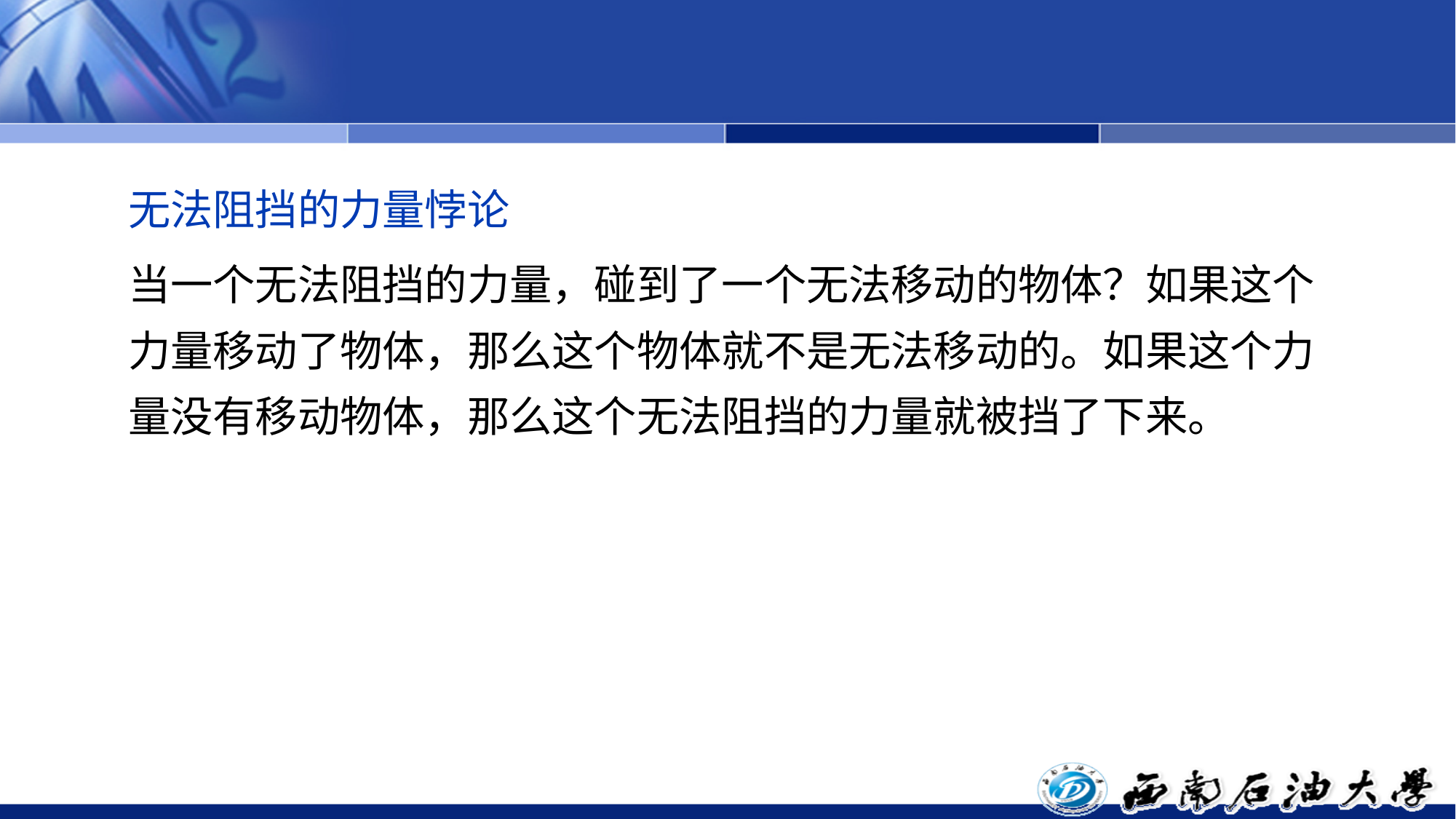

无法阻挡的力量悖论
当一个无法阻挡的力量，碰到了一个无法移动的物体？如果这个力量移动了物体，那么这个物体就不是无法移动的。如果这个力量没有移动物体，那么这个无法阻挡的力量就被挡了下来。